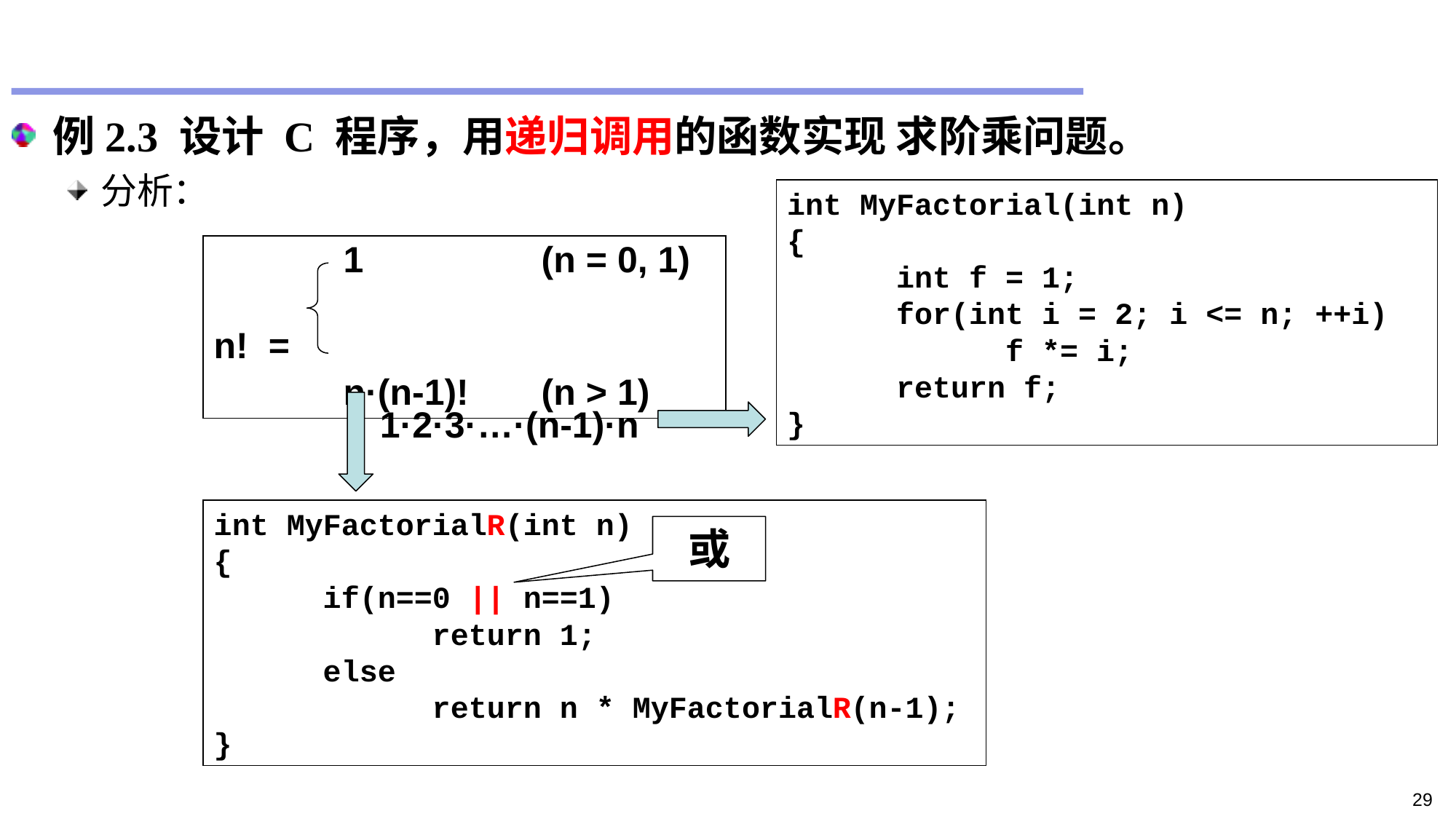

#
例2.3 设计 C 程序，用递归调用的函数实现 求阶乘问题。
分析：

int MyFactorial(int n)
{
	int f = 1;
	for(int i = 2; i <= n; ++i)		f *= i;
	return f;
}
	  1 		(n = 0, 1)
n!  =
	  n·(n-1)! 	(n > 1)

1·2·3·…·(n-1)·n

int MyFactorialR(int n)
{
	if(n==0 || n==1)
		return 1;
	else
		return n * MyFactorialR(n-1);
}
或
29